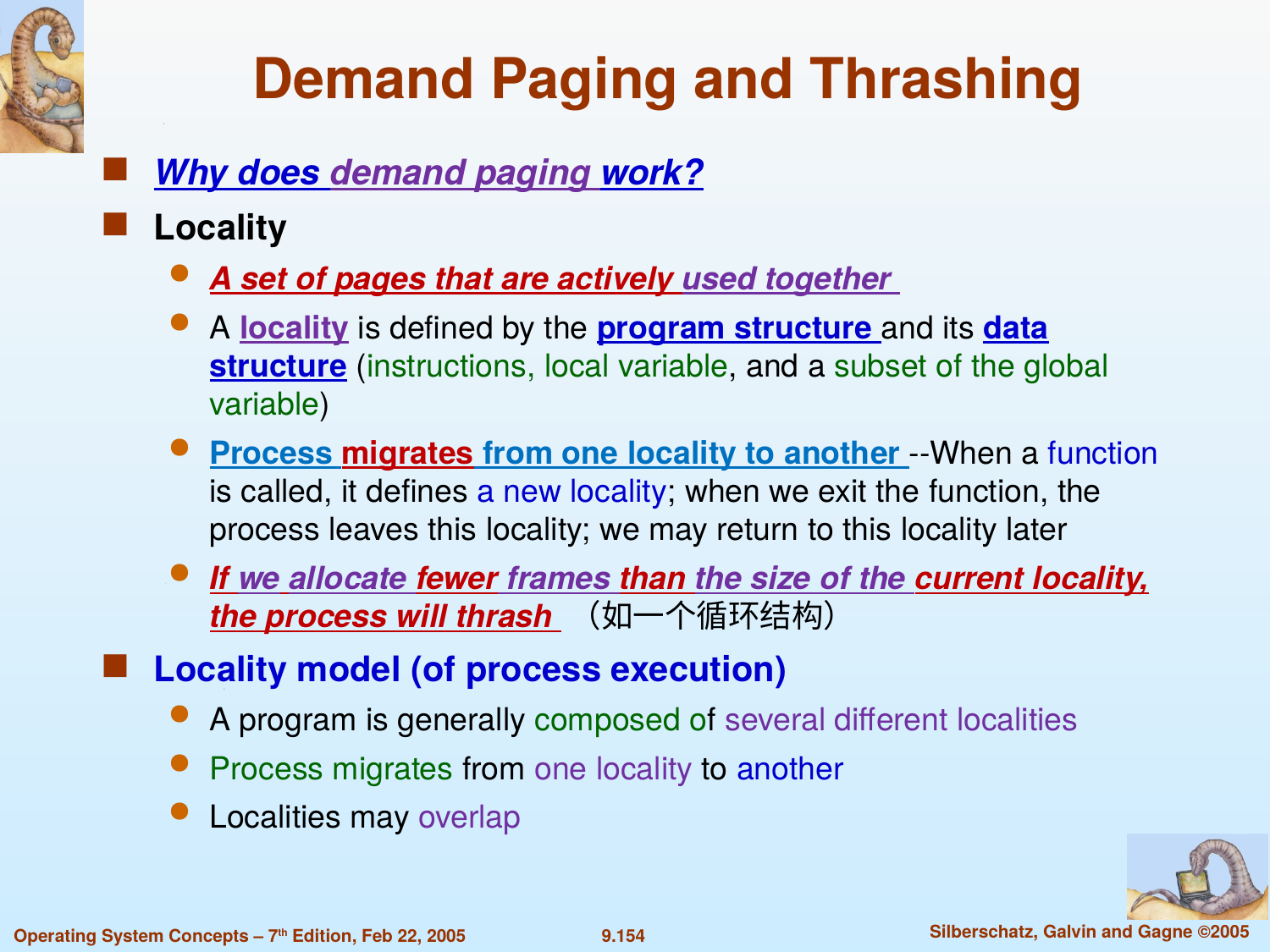

Demand Paging and Thrashing
Why does demand paging work?
Locality
A set of pages that are actively used together
A locality is defined by the program structure and its data structure (instructions, local variable, and a subset of the global variable)
Process migrates from one locality to another --When a function is called, it defines a new locality; when we exit the function, the process leaves this locality; we may return to this locality later
If we allocate fewer frames than the size of the current locality, the process will thrash （如一个循环结构）
Locality model (of process execution)
A program is generally composed of several different localities
Process migrates from one locality to another
Localities may overlap